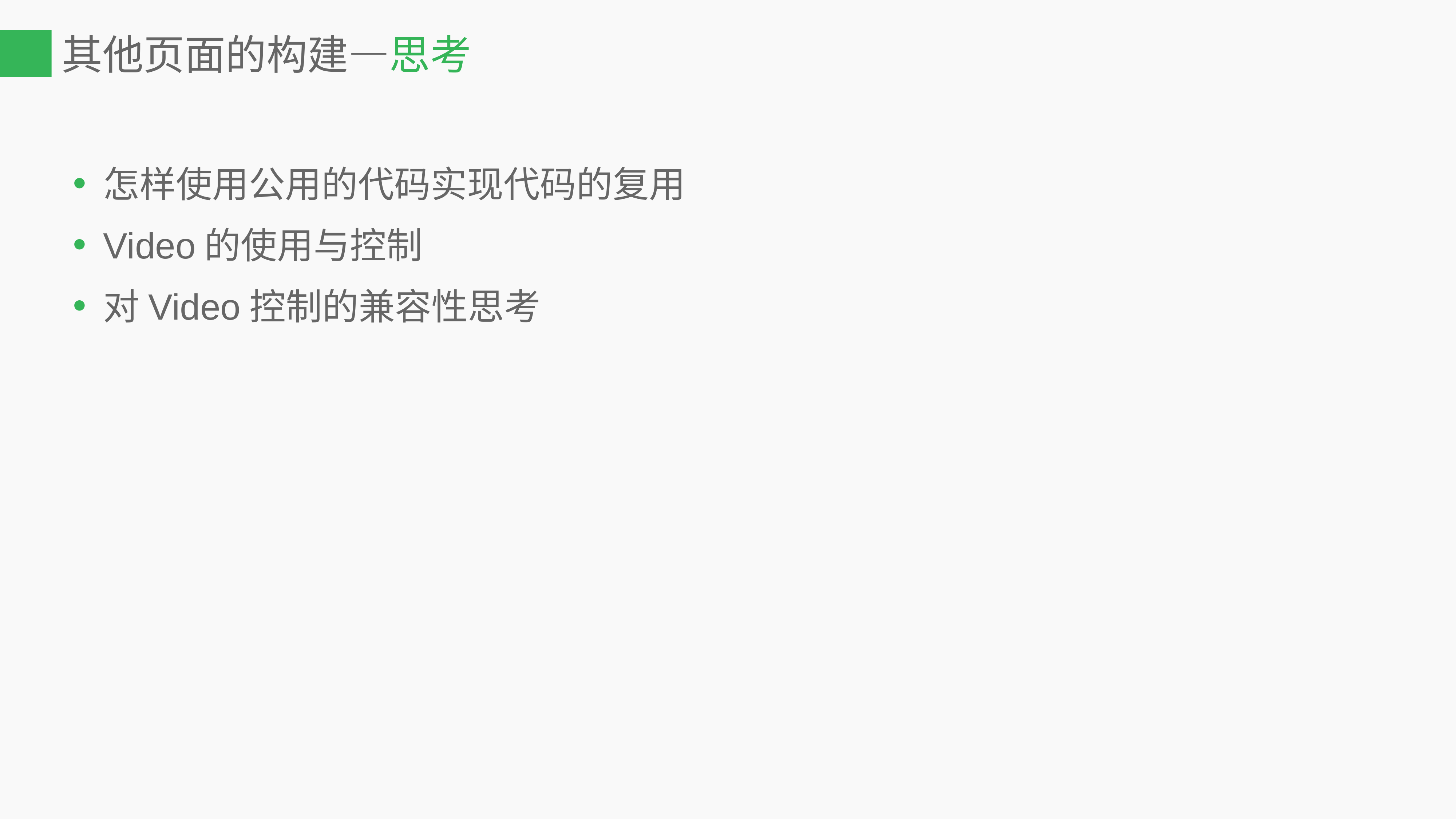

# 其他页面的构建—思考
怎样使用公用的代码实现代码的复用
Video的使用与控制
对Video控制的兼容性思考